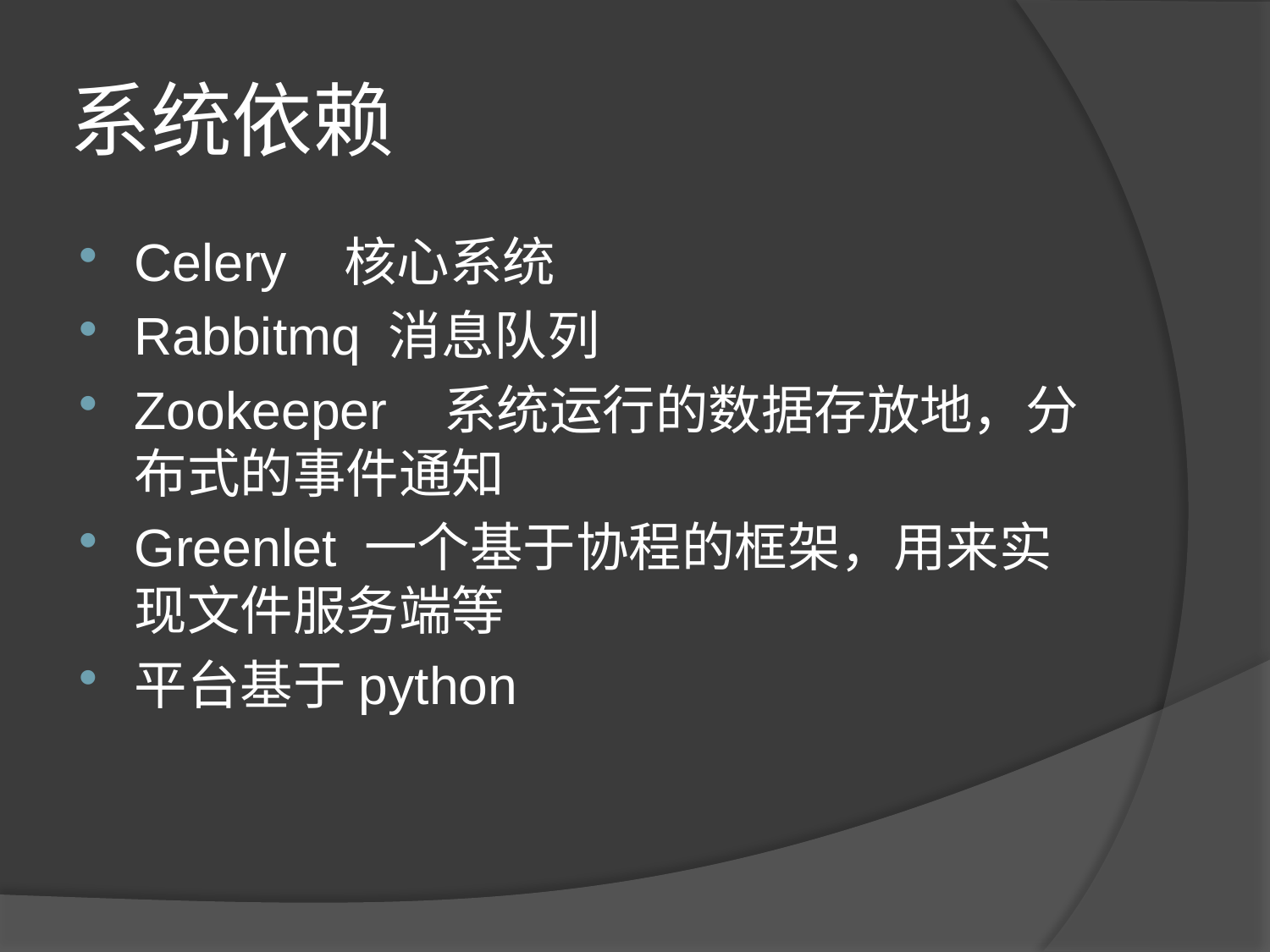

# 系统依赖
Celery   核心系统
Rabbitmq 消息队列
Zookeeper   系统运行的数据存放地，分布式的事件通知
Greenlet 一个基于协程的框架，用来实现文件服务端等
平台基于python